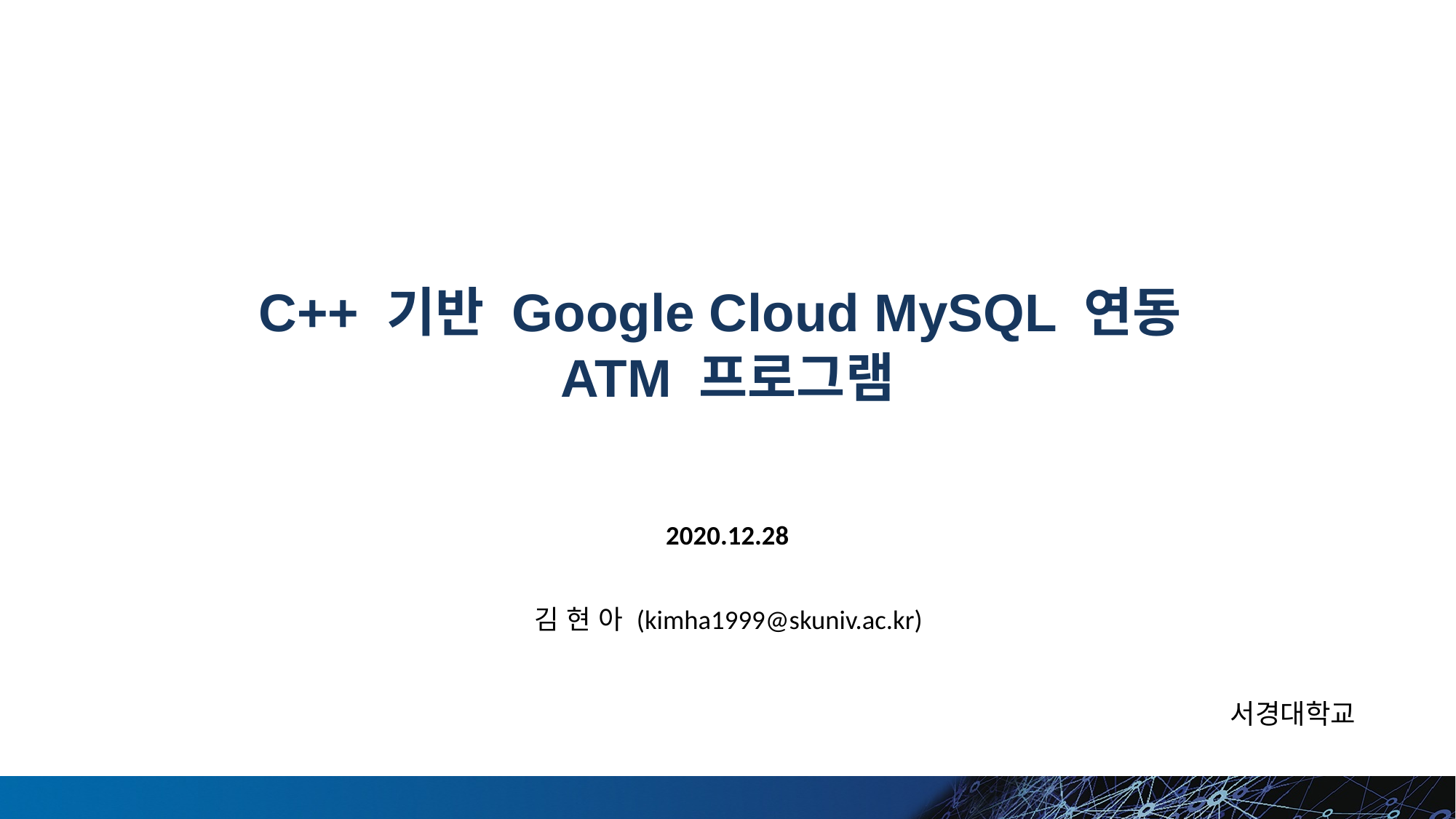

# C++ 기반 Google Cloud MySQL 연동 ATM 프로그램
2020.12.28

김 현 아 (kimha1999@skuniv.ac.kr)